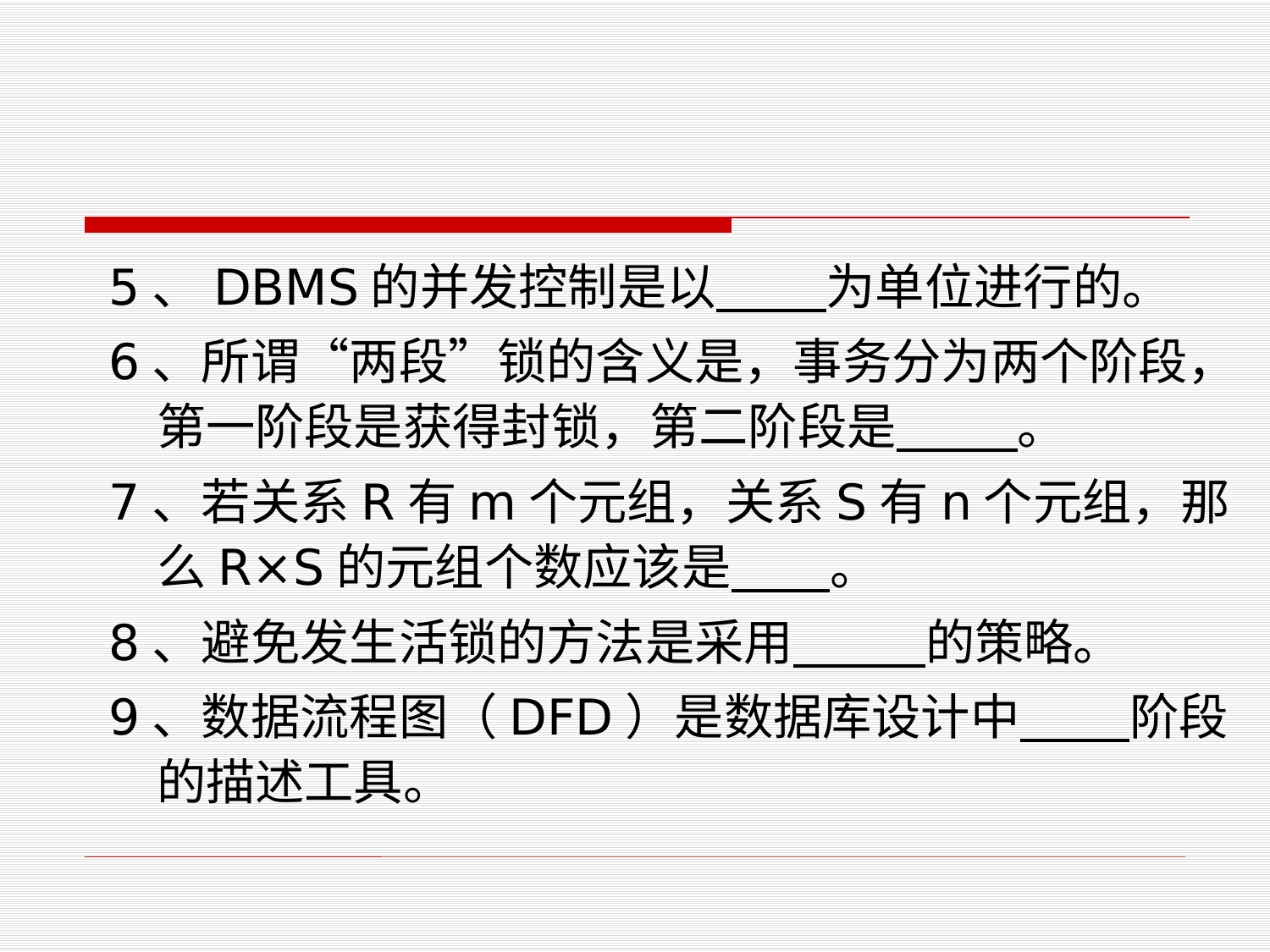

#
5、DBMS的并发控制是以          为单位进行的。
6、所谓“两段”锁的含义是，事务分为两个阶段，第一阶段是获得封锁，第二阶段是           。
7、若关系R有m个元组，关系S有n个元组，那么R×S的元组个数应该是         。
8、避免发生活锁的方法是采用            的策略。
9、数据流程图（DFD）是数据库设计中          阶段的描述工具。